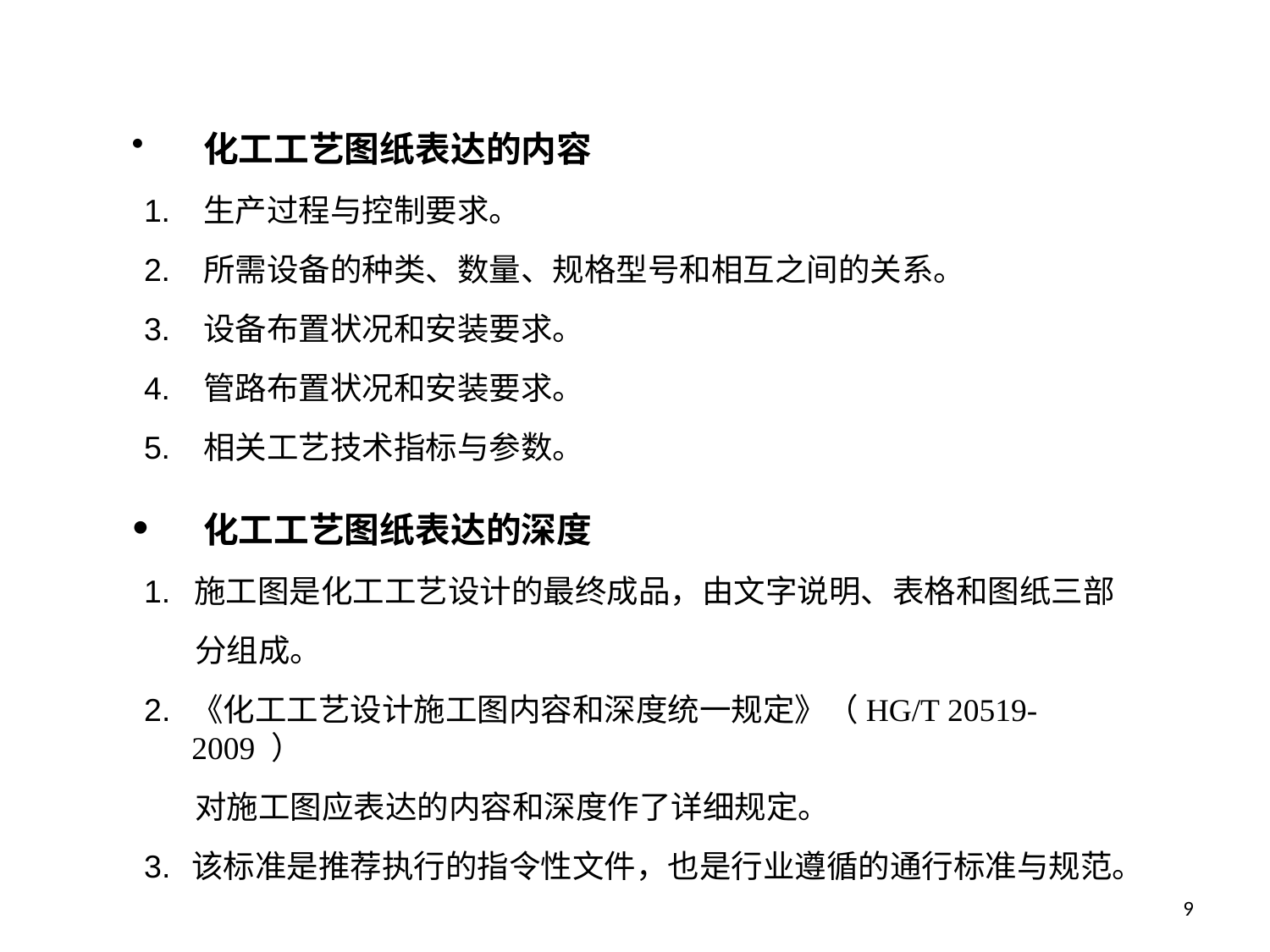

化工工艺图纸表达的内容
生产过程与控制要求。
所需设备的种类、数量、规格型号和相互之间的关系。
设备布置状况和安装要求。
管路布置状况和安装要求。
相关工艺技术指标与参数。
化工工艺图纸表达的深度
施工图是化工工艺设计的最终成品，由文字说明、表格和图纸三部
      分组成。
《化工工艺设计施工图内容和深度统一规定》（HG/T 20519-2009 ）
      对施工图应表达的内容和深度作了详细规定。
该标准是推荐执行的指令性文件，也是行业遵循的通行标准与规范。

9